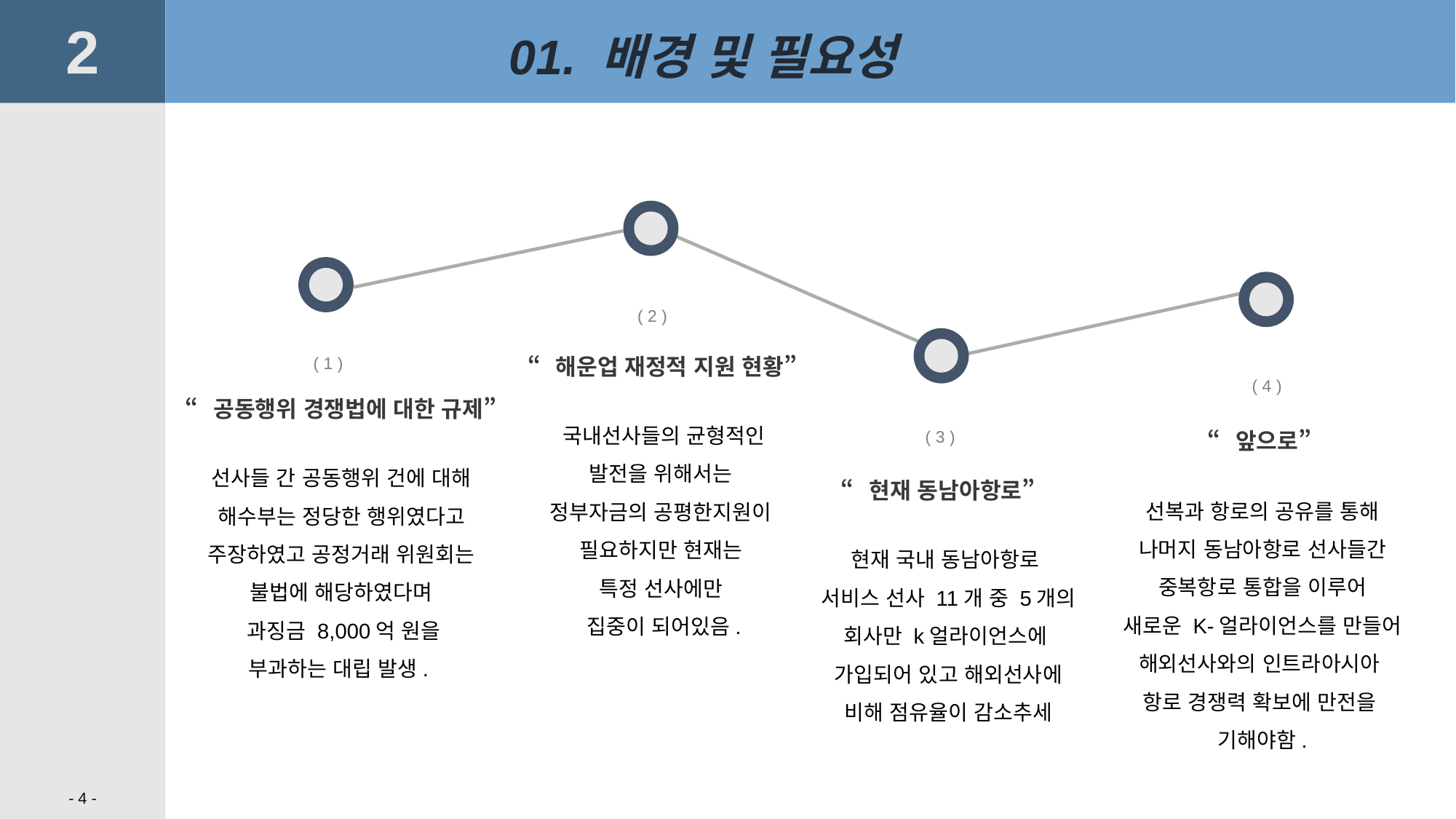

2
01. 배경 및 필요성

( 2 )

( 1 )
“해운업 재정적 지원 현황”

( 4 )
“공동행위 경쟁법에 대한 규제”
국내선사들의 균형적인 발전을 위해서는
정부자금의 공평한지원이
필요하지만 현재는
특정 선사에만
집중이 되어있음.
( 3 )
“앞으로”
선사들 간 공동행위 건에 대해
해수부는 정당한 행위였다고 주장하였고 공정거래 위원회는 불법에 해당하였다며
 과징금 8,000억 원을
부과하는 대립 발생.
“현재 동남아항로”
선복과 항로의 공유를 통해
나머지 동남아항로 선사들간 중복항로 통합을 이루어
새로운 K-얼라이언스를 만들어 해외선사와의 인트라아시아
항로 경쟁력 확보에 만전을
기해야함.
현재 국내 동남아항로
서비스 선사 11개 중 5개의 회사만 k얼라이언스에
가입되어 있고 해외선사에 비해 점유율이 감소추세
- 4 -